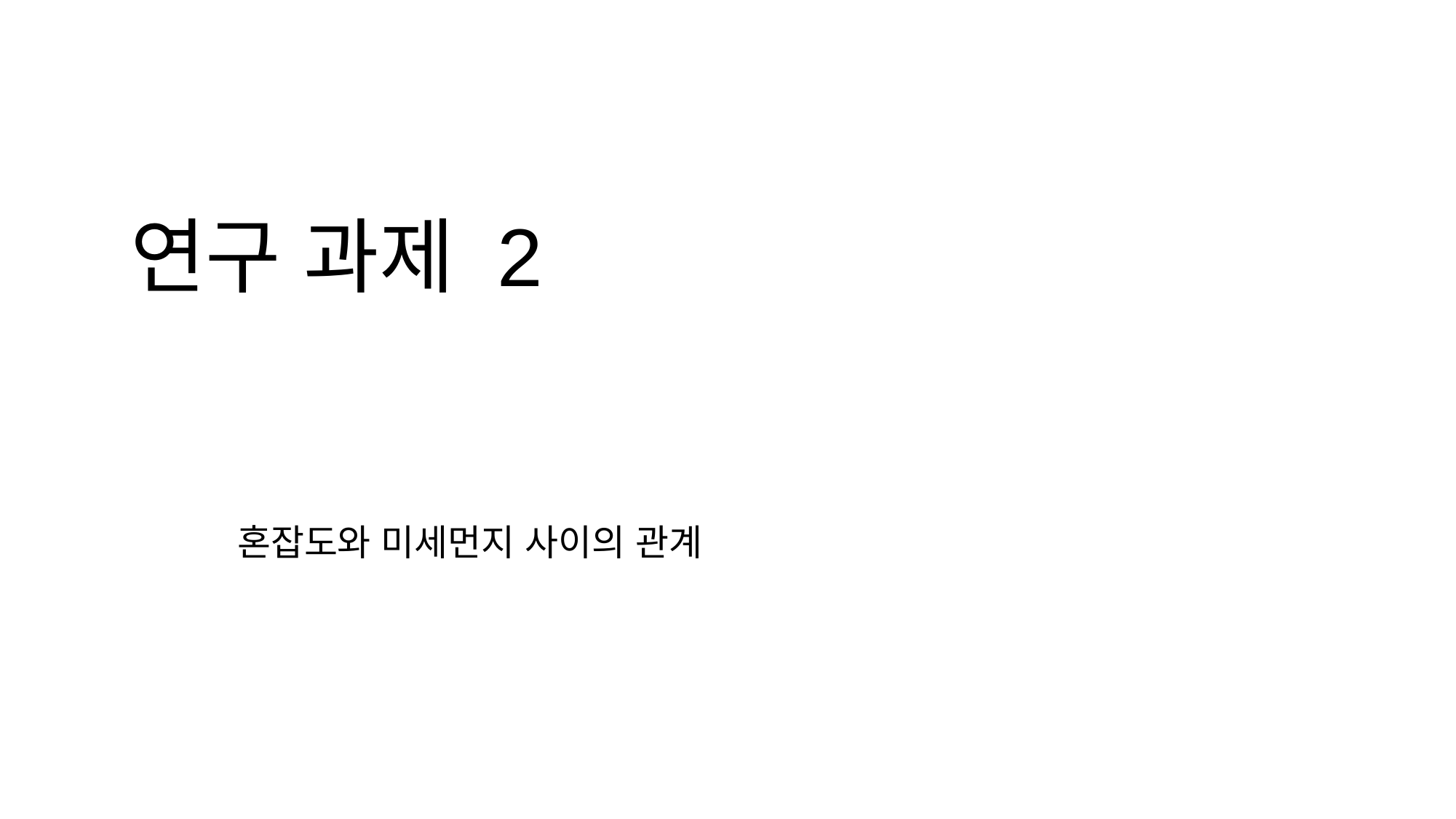

# 연구 과제 2
혼잡도와 미세먼지 사이의 관계